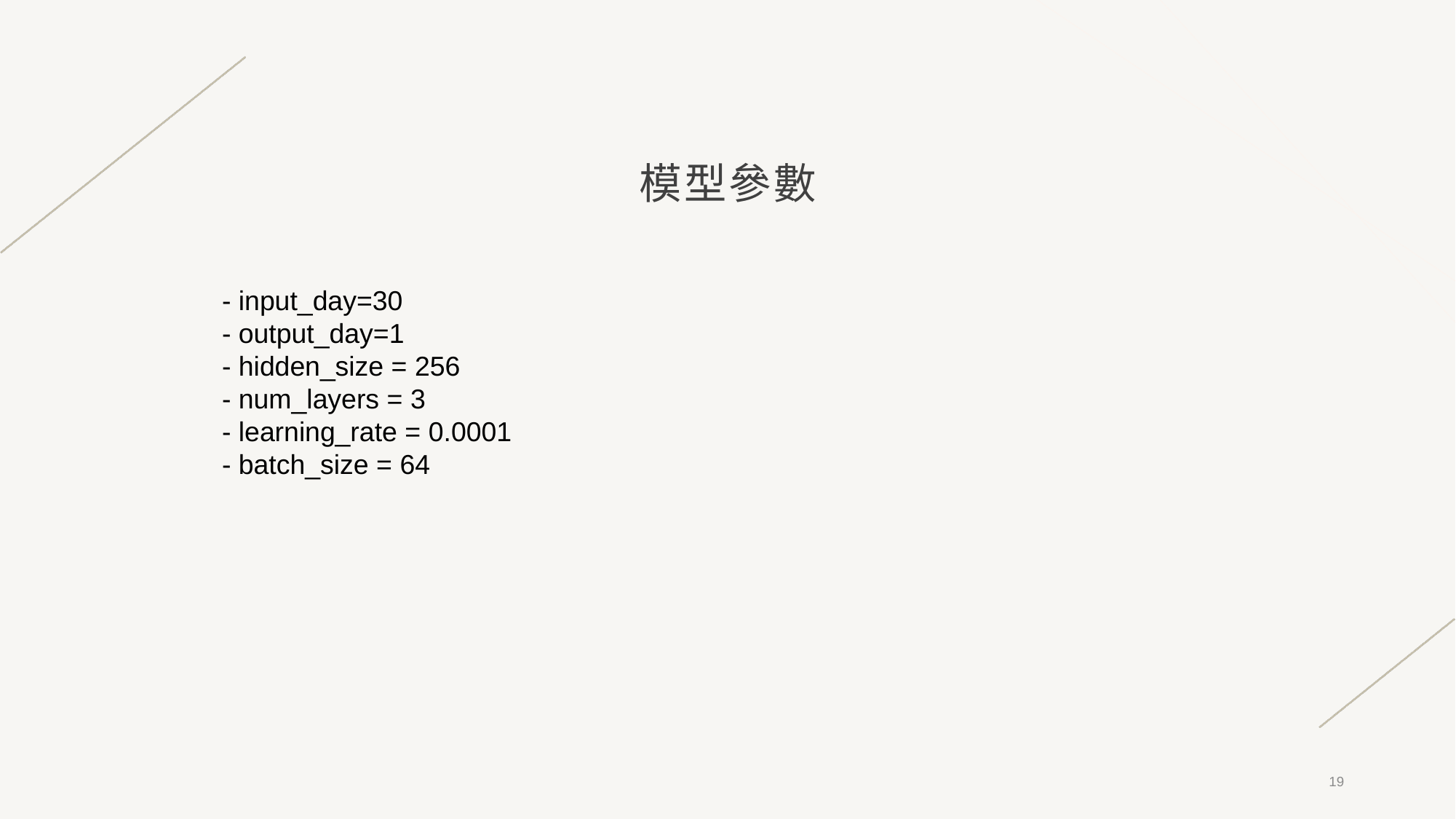

# 模型參數
- input_day=30
- output_day=1
- hidden_size = 256
- num_layers = 3
- learning_rate = 0.0001
- batch_size = 64
19